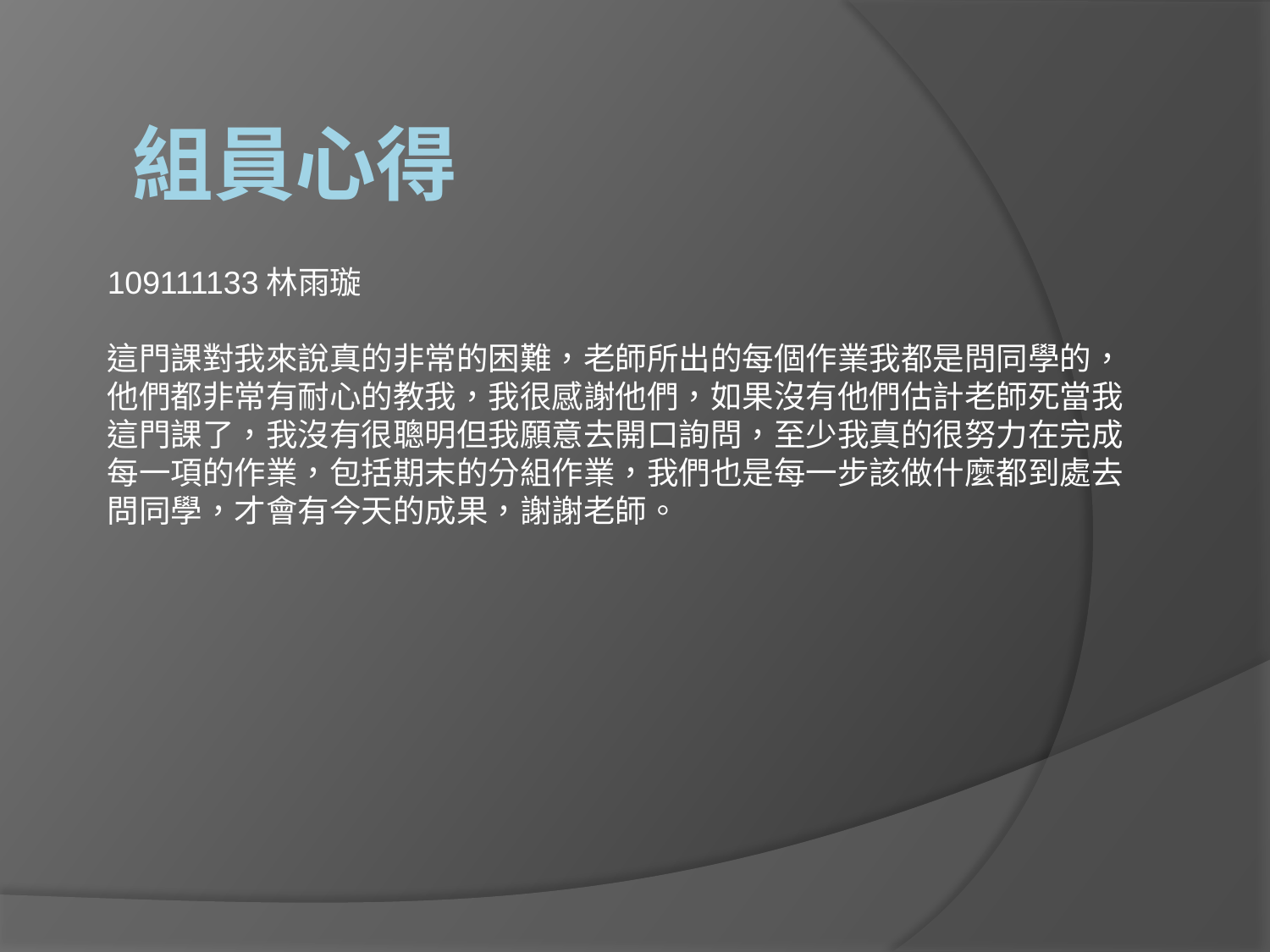

# 組員心得
109111133林雨璇

這門課對我來說真的非常的困難，老師所出的每個作業我都是問同學的，他們都非常有耐心的教我，我很感謝他們，如果沒有他們估計老師死當我這門課了，我沒有很聰明但我願意去開口詢問，至少我真的很努力在完成每一項的作業，包括期末的分組作業，我們也是每一步該做什麼都到處去問同學，才會有今天的成果，謝謝老師。